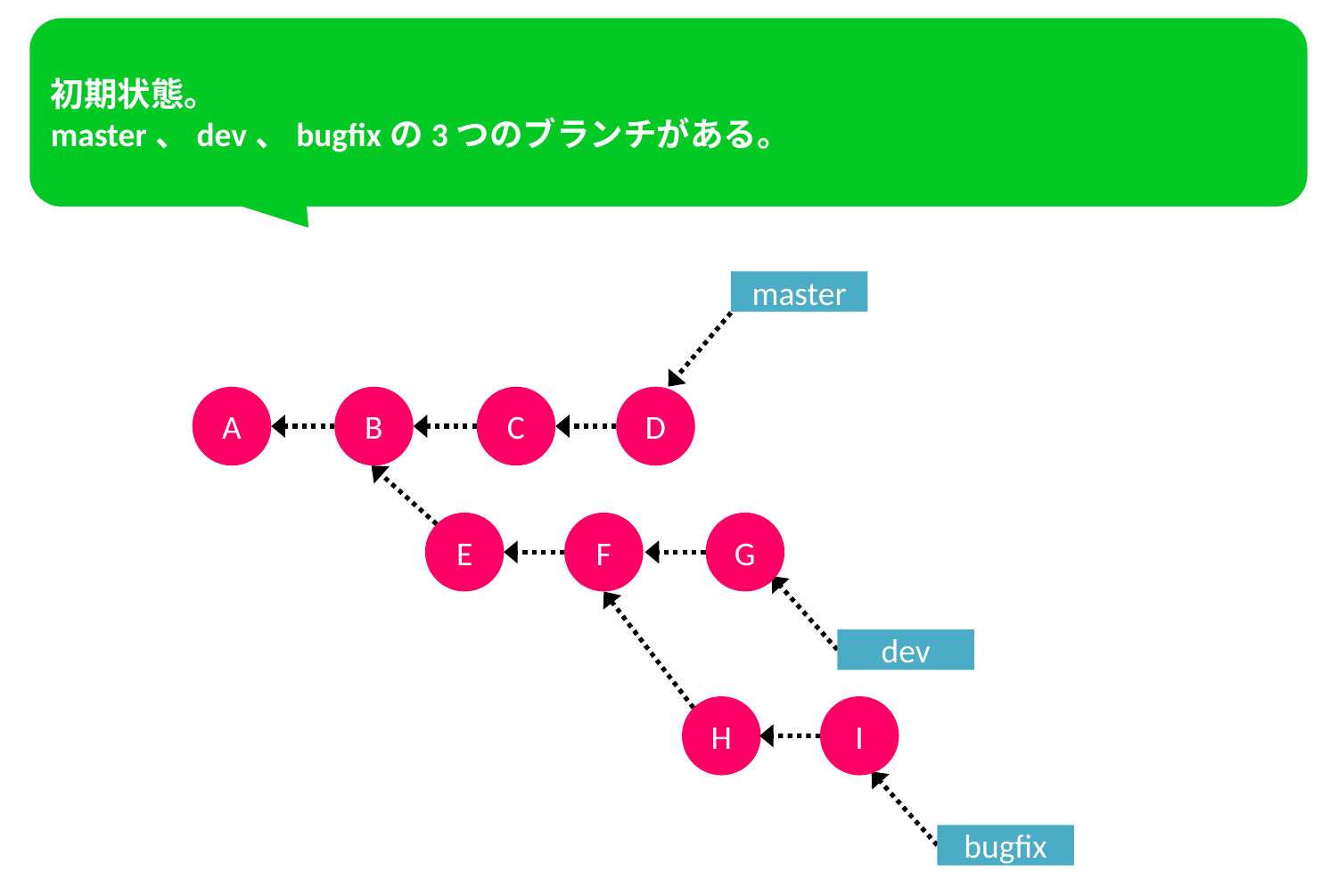

初期状態。
master、dev、bugfixの3つのブランチがある。

master
A
B
C
D
E
F
G
dev
H
I
bugfix